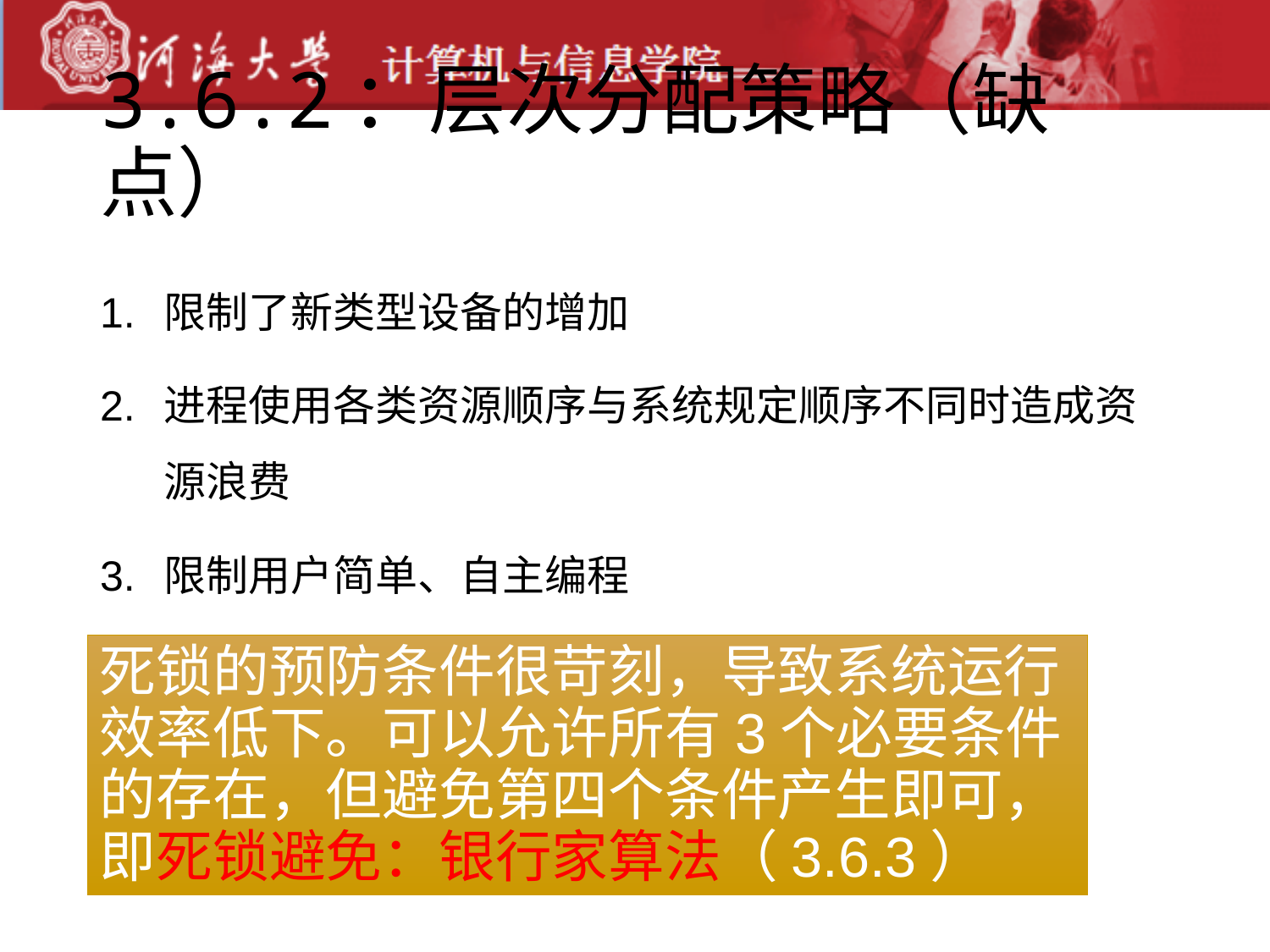

# 3.6.2：层次分配策略（缺点）
限制了新类型设备的增加
进程使用各类资源顺序与系统规定顺序不同时造成资源浪费
限制用户简单、自主编程

死锁的预防条件很苛刻，导致系统运行效率低下。可以允许所有3个必要条件的存在，但避免第四个条件产生即可，即死锁避免：银行家算法（3.6.3）